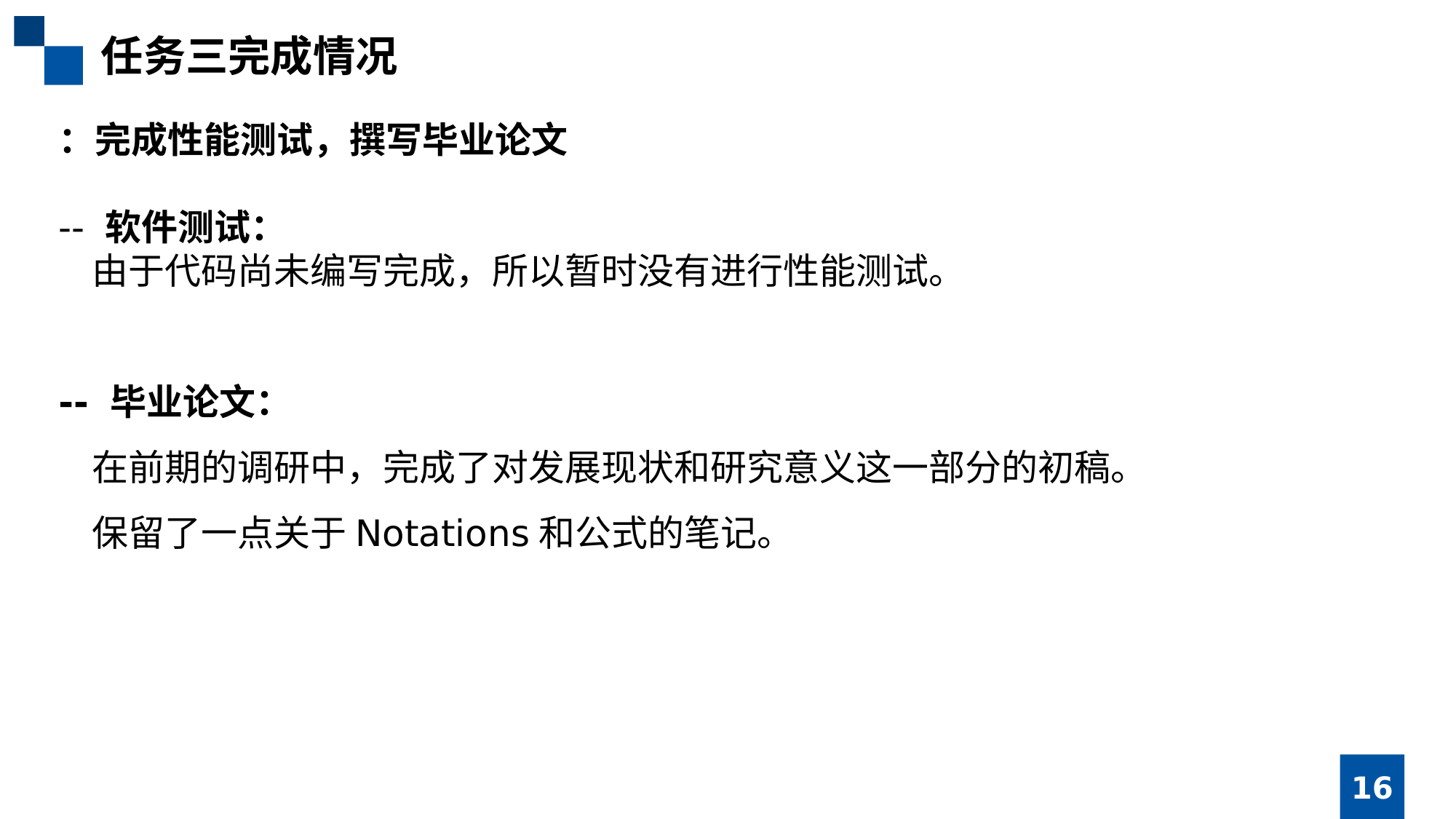

任务三完成情况
：完成性能测试，撰写毕业论文
-- 软件测试：
   由于代码尚未编写完成，所以暂时没有进行性能测试。

-- 毕业论文：
   在前期的调研中，完成了对发展现状和研究意义这一部分的初稿。
   保留了一点关于Notations和公式的笔记。
16